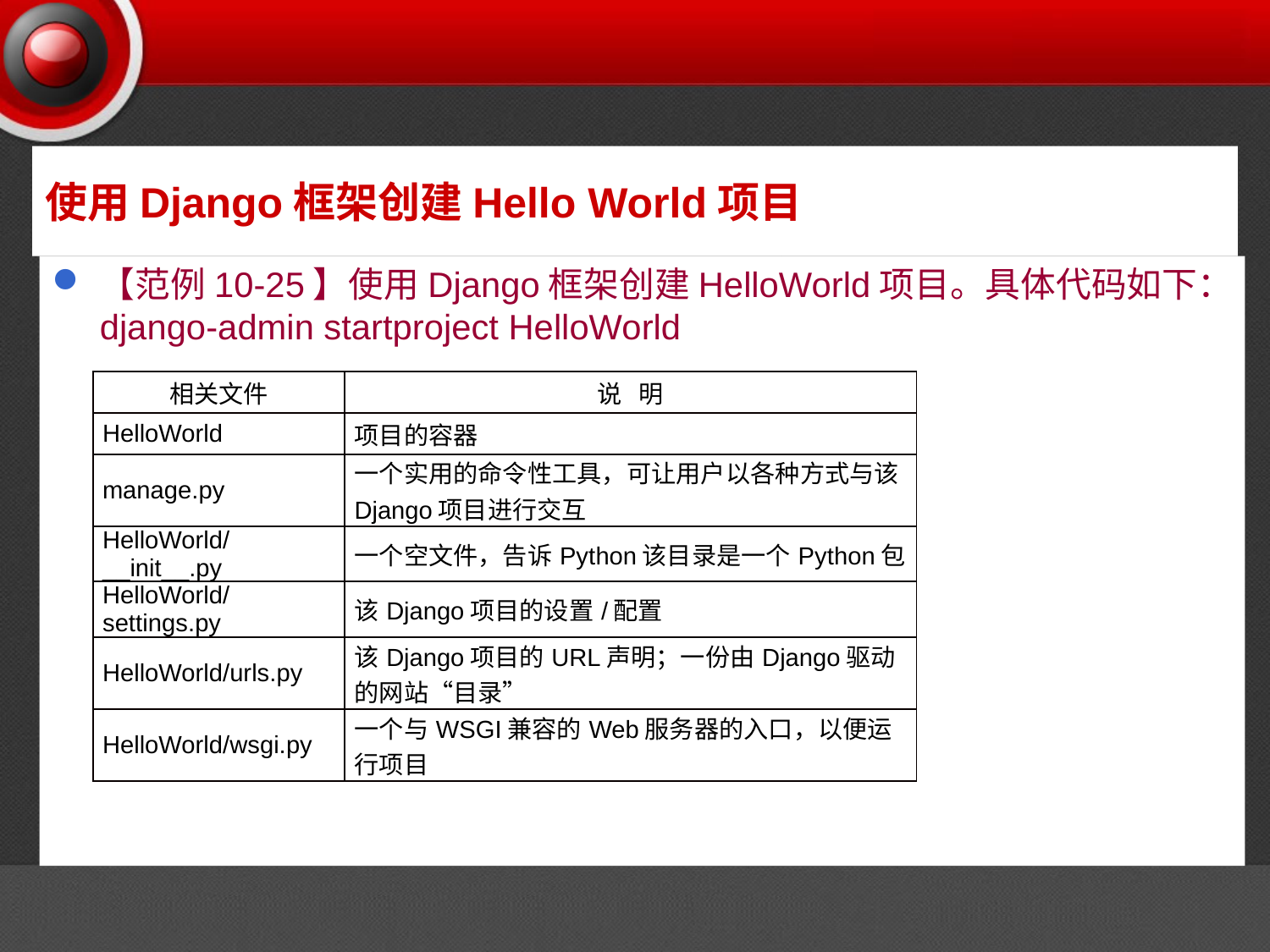

# 使用Django框架创建Hello World项目
【范例10-25】使用Django框架创建HelloWorld项目。具体代码如下：django-admin startproject HelloWorld

| 相关文件 | 说 明 |
| --- | --- |
| HelloWorld | 项目的容器 |
| manage.py | 一个实用的命令性工具，可让用户以各种方式与该Django项目进行交互 |
| HelloWorld/\_\_init\_\_.py | 一个空文件，告诉Python该目录是一个Python包 |
| HelloWorld/settings.py | 该Django项目的设置/配置 |
| HelloWorld/urls.py | 该Django项目的URL声明；一份由Django驱动的网站“目录” |
| HelloWorld/wsgi.py | 一个与WSGI兼容的Web服务器的入口，以便运行项目 |